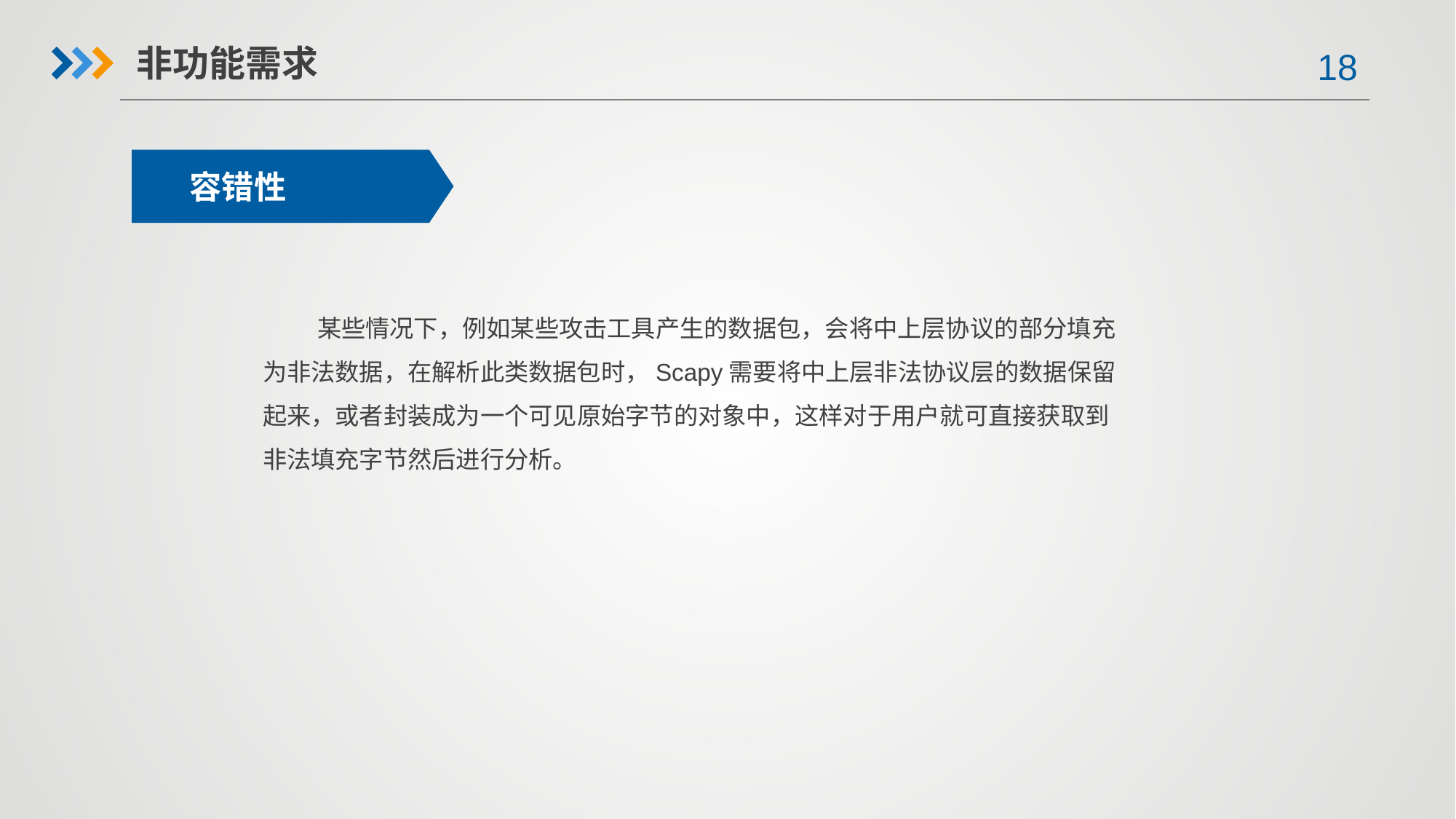

非功能需求

容错性
某些情况下，例如某些攻击工具产生的数据包，会将中上层协议的部分填充为非法数据，在解析此类数据包时，Scapy需要将中上层非法协议层的数据保留起来，或者封装成为一个可见原始字节的对象中，这样对于用户就可直接获取到非法填充字节然后进行分析。